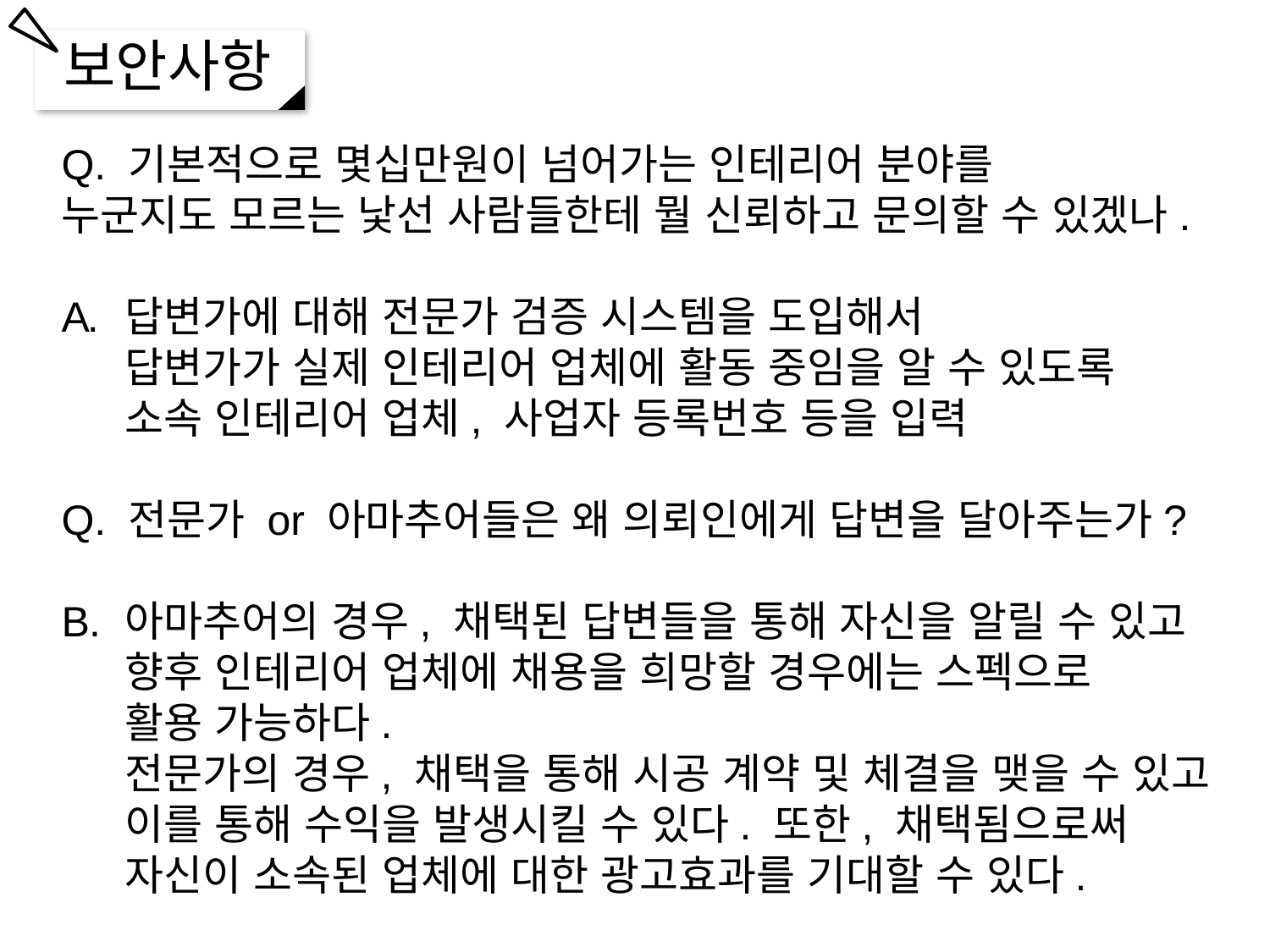

보안사항

Q. 기본적으로 몇십만원이 넘어가는 인테리어 분야를
누군지도 모르는 낯선 사람들한테 뭘 신뢰하고 문의할 수 있겠나.

답변가에 대해 전문가 검증 시스템을 도입해서
답변가가 실제 인테리어 업체에 활동 중임을 알 수 있도록
소속 인테리어 업체, 사업자 등록번호 등을 입력

Q. 전문가 or 아마추어들은 왜 의뢰인에게 답변을 달아주는가?

아마추어의 경우, 채택된 답변들을 통해 자신을 알릴 수 있고
향후 인테리어 업체에 채용을 희망할 경우에는 스펙으로
활용 가능하다.
전문가의 경우, 채택을 통해 시공 계약 및 체결을 맺을 수 있고
이를 통해 수익을 발생시킬 수 있다. 또한, 채택됨으로써
자신이 소속된 업체에 대한 광고효과를 기대할 수 있다.